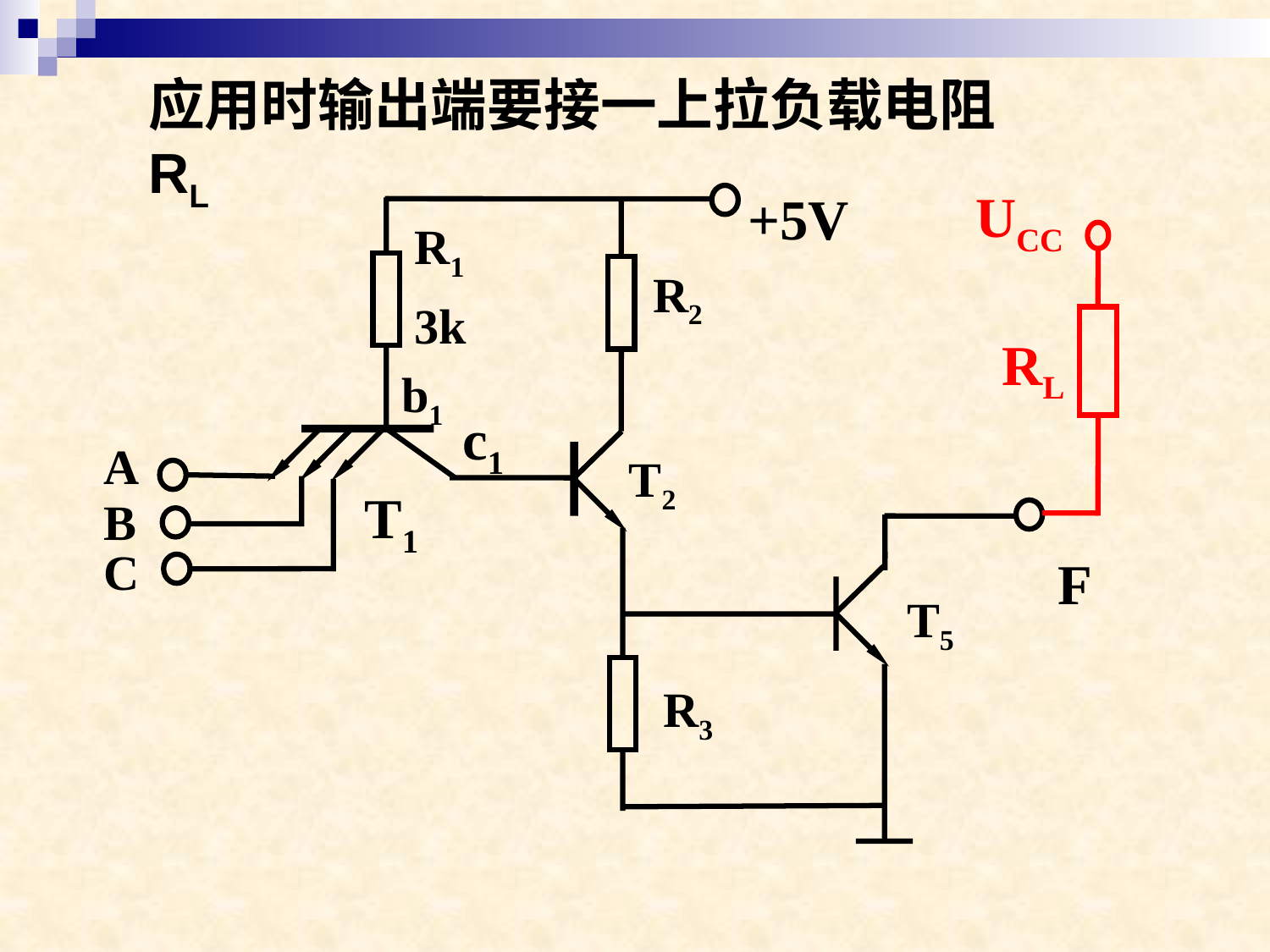

应用时输出端要接一上拉负载电阻RL
UCC

RL

+5V

R1

R2
3k

b1
c1
A

T2

T1

B

C
F

T5

R3